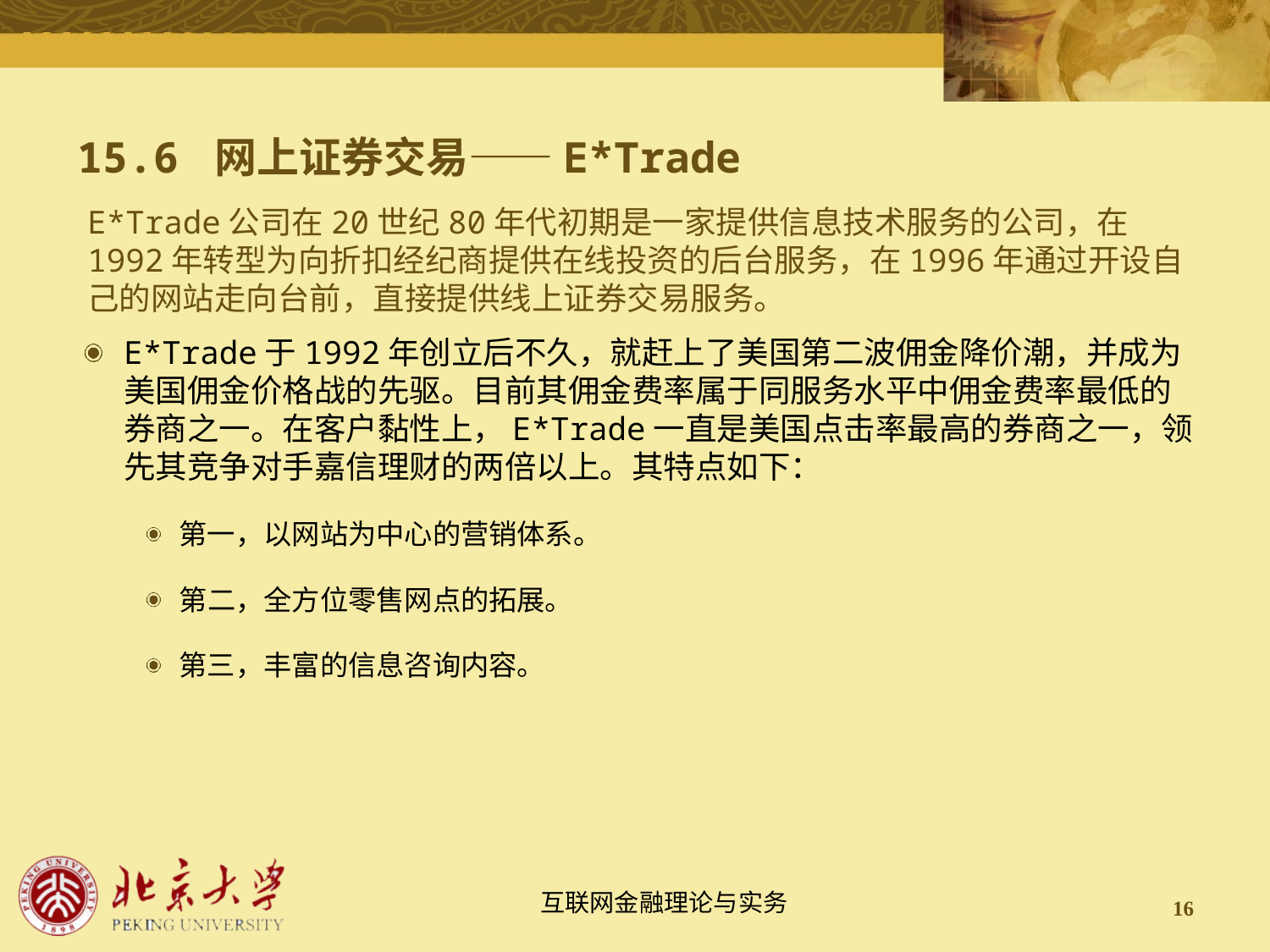

# 15.6 网上证券交易——E*Trade
E*Trade公司在20世纪80年代初期是一家提供信息技术服务的公司，在1992年转型为向折扣经纪商提供在线投资的后台服务，在1996年通过开设自己的网站走向台前，直接提供线上证券交易服务。
E*Trade于1992年创立后不久，就赶上了美国第二波佣金降价潮，并成为美国佣金价格战的先驱。目前其佣金费率属于同服务水平中佣金费率最低的券商之一。在客户黏性上，E*Trade一直是美国点击率最高的券商之一，领先其竞争对手嘉信理财的两倍以上。其特点如下：
第一，以网站为中心的营销体系。
第二，全方位零售网点的拓展。
第三，丰富的信息咨询内容。
16